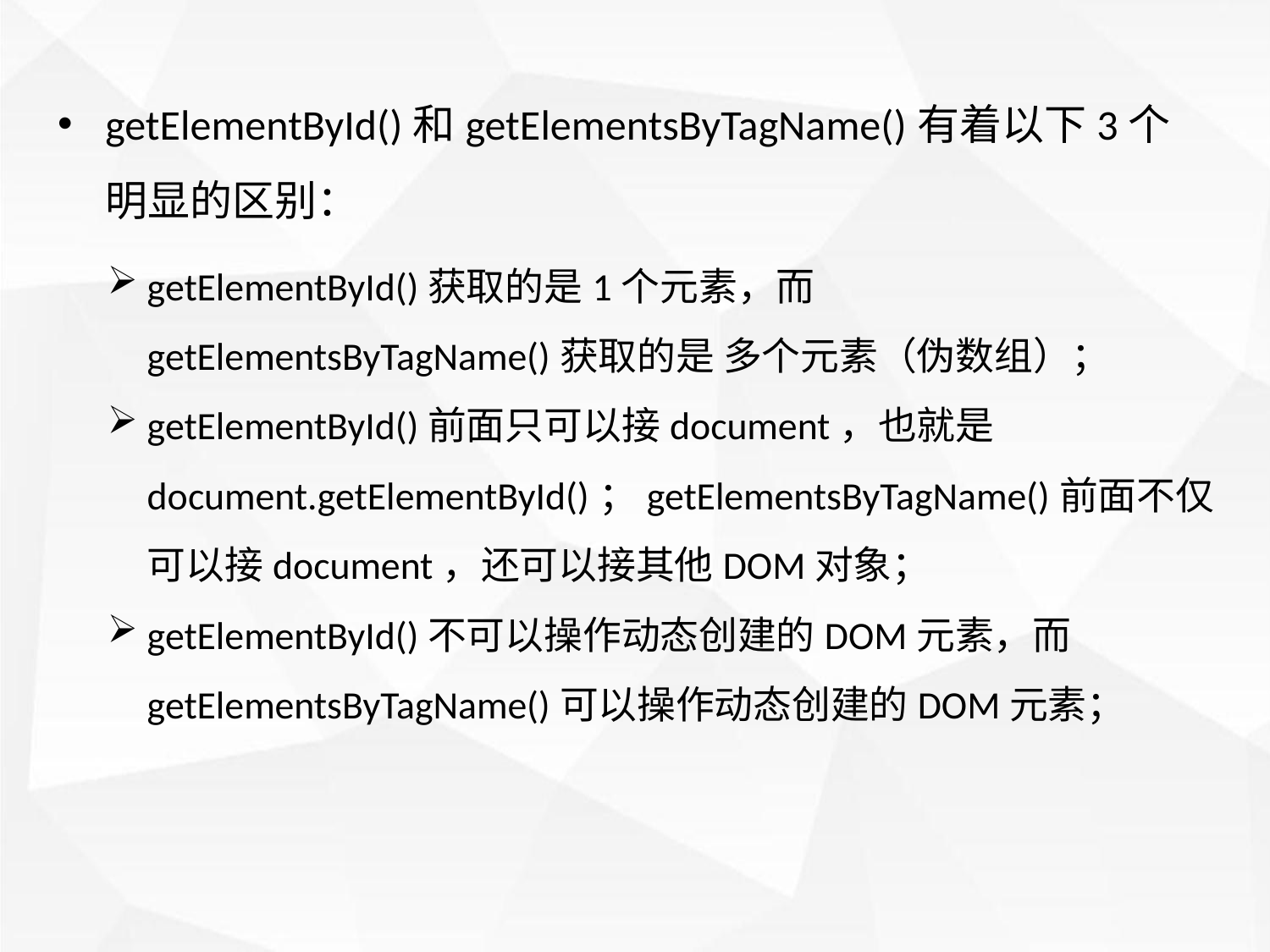

getElementById()和getElementsByTagName()有着以下3个明显的区别：
getElementById()获取的是1个元素，而getElementsByTagName()获取的是 多个元素（伪数组）；
getElementById()前面只可以接document，也就是document.getElementById()；getElementsByTagName()前面不仅可以接document，还可以接其他DOM对象；
getElementById()不可以操作动态创建的DOM元素，而getElementsByTagName()可以操作动态创建的DOM元素；